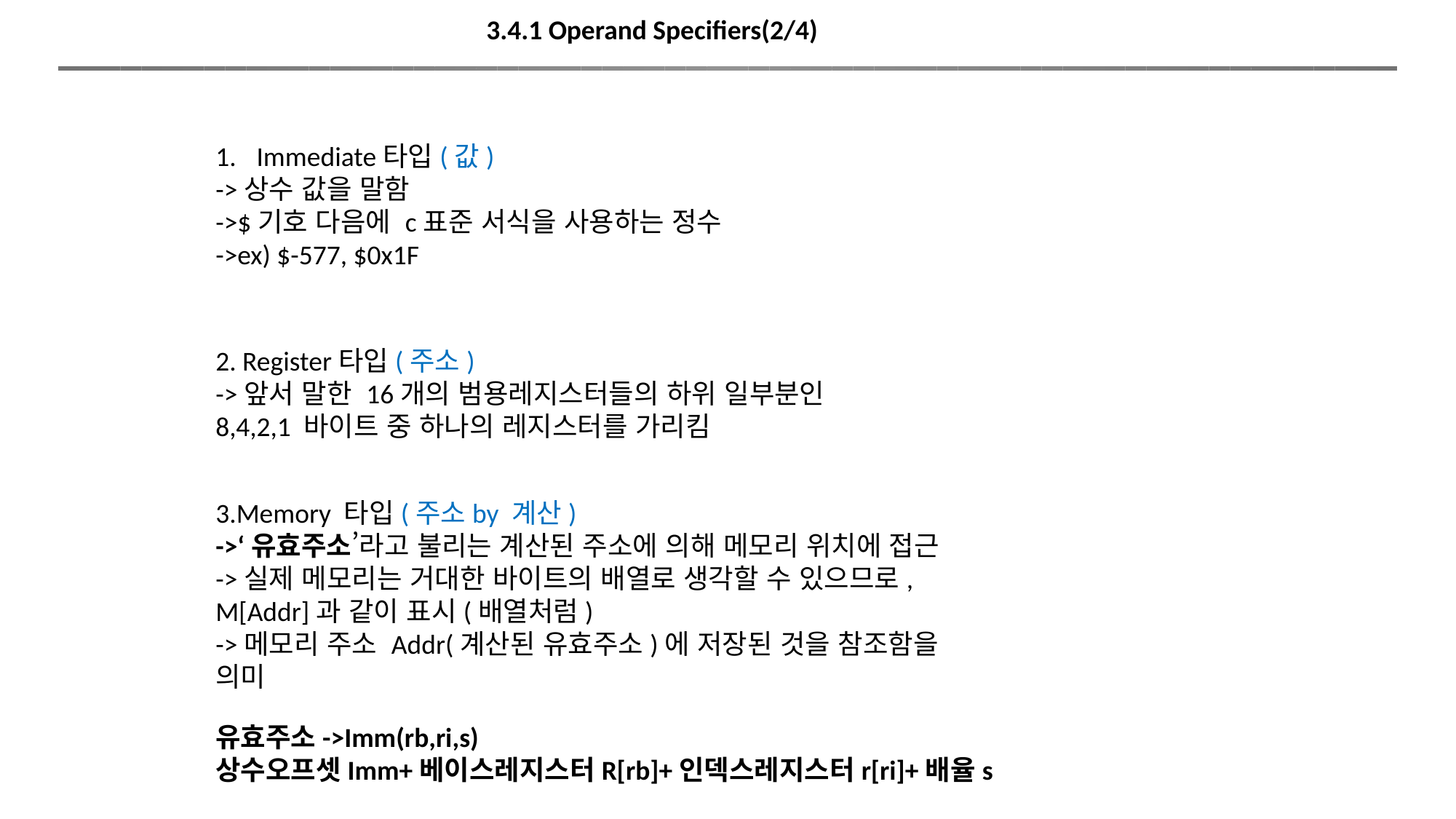

3.4.1 Operand Specifiers(2/4)

Immediate타입(값)
->상수 값을 말함
->$기호 다음에 c표준 서식을 사용하는 정수
->ex) $-577, $0x1F
2. Register타입(주소)
->앞서 말한 16개의 범용레지스터들의 하위 일부분인 8,4,2,1 바이트 중 하나의 레지스터를 가리킴
3.Memory 타입(주소by 계산)
->‘유효주소’라고 불리는 계산된 주소에 의해 메모리 위치에 접근
->실제 메모리는 거대한 바이트의 배열로 생각할 수 있으므로, M[Addr]과 같이 표시(배열처럼)
->메모리 주소 Addr(계산된 유효주소)에 저장된 것을 참조함을 의미
유효주소->Imm(rb,ri,s)
상수오프셋Imm+베이스레지스터R[rb]+인덱스레지스터r[ri]+배율s